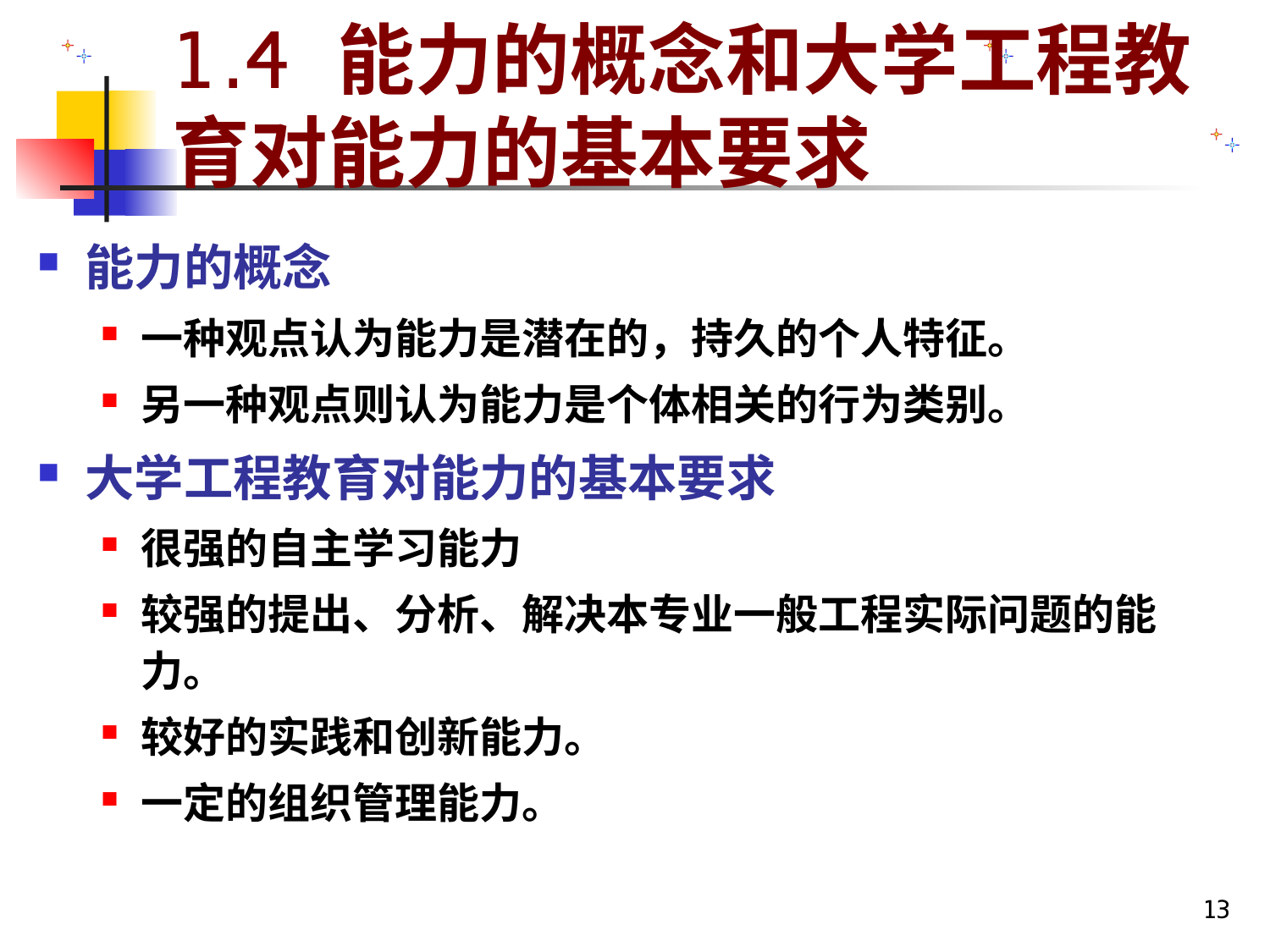

# 1.4 能力的概念和大学工程教育对能力的基本要求
能力的概念
一种观点认为能力是潜在的，持久的个人特征。
另一种观点则认为能力是个体相关的行为类别。
大学工程教育对能力的基本要求
很强的自主学习能力
较强的提出、分析、解决本专业一般工程实际问题的能力。
较好的实践和创新能力。
一定的组织管理能力。

13